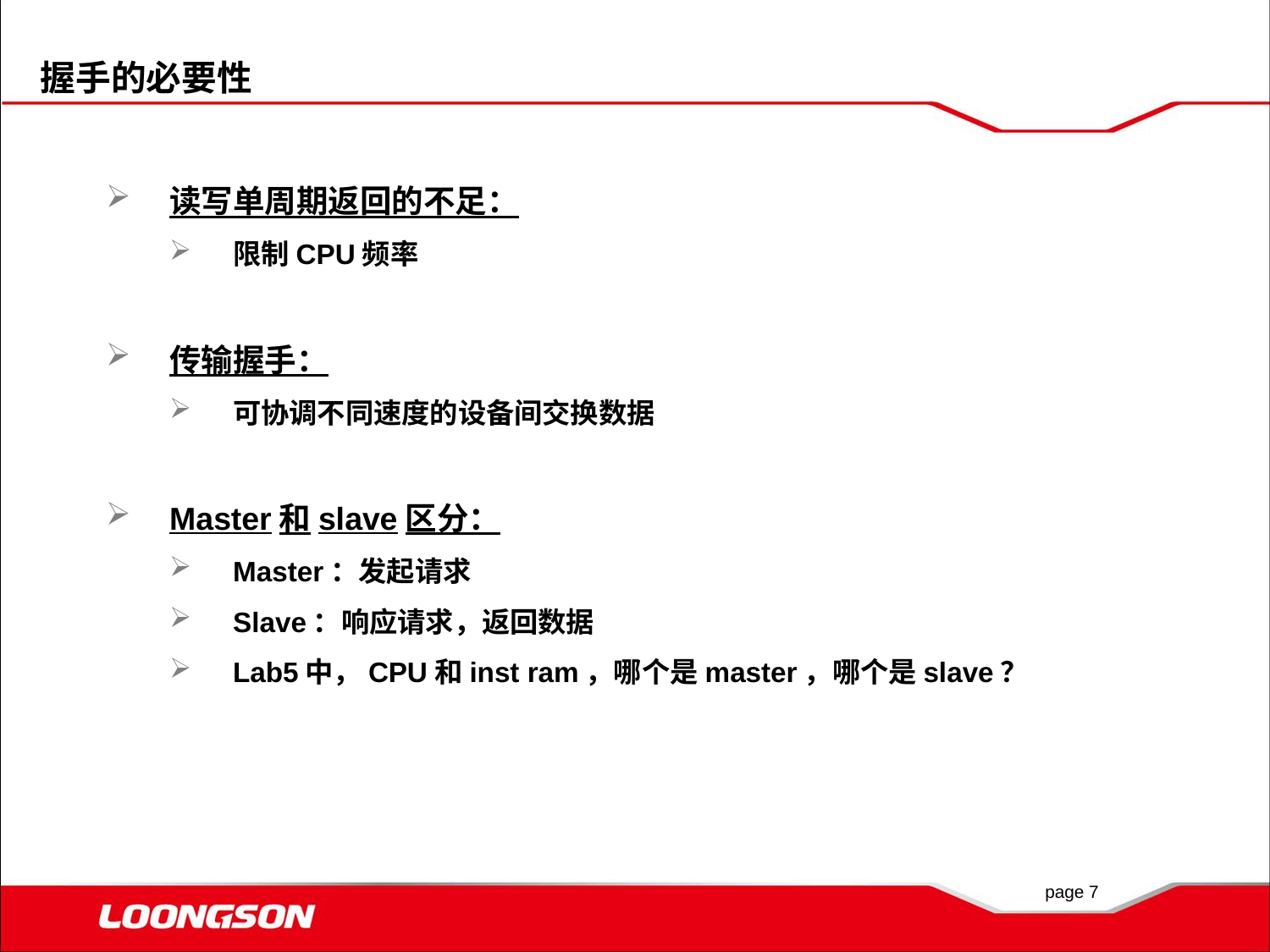

握手的必要性
读写单周期返回的不足：
限制CPU频率

传输握手：
可协调不同速度的设备间交换数据

Master和slave区分：
Master：发起请求
Slave：响应请求，返回数据
Lab5中，CPU和inst ram，哪个是master，哪个是slave？

page 7